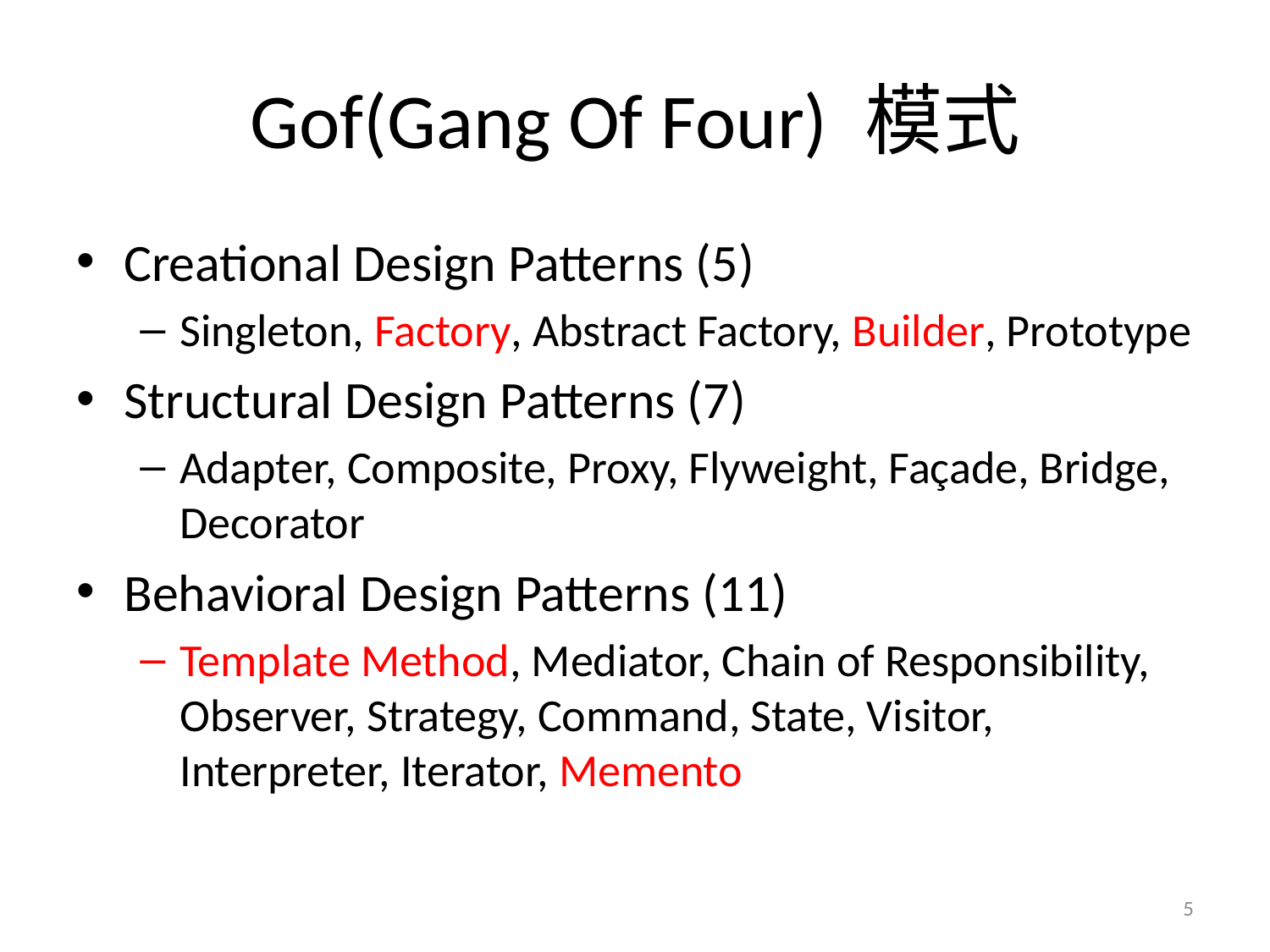

# Gof(Gang Of Four) 模式
Creational Design Patterns (5)
Singleton, Factory, Abstract Factory, Builder, Prototype
Structural Design Patterns (7)
Adapter, Composite, Proxy, Flyweight, Façade, Bridge, Decorator
Behavioral Design Patterns (11)
Template Method, Mediator, Chain of Responsibility, Observer, Strategy, Command, State, Visitor, Interpreter, Iterator, Memento
5